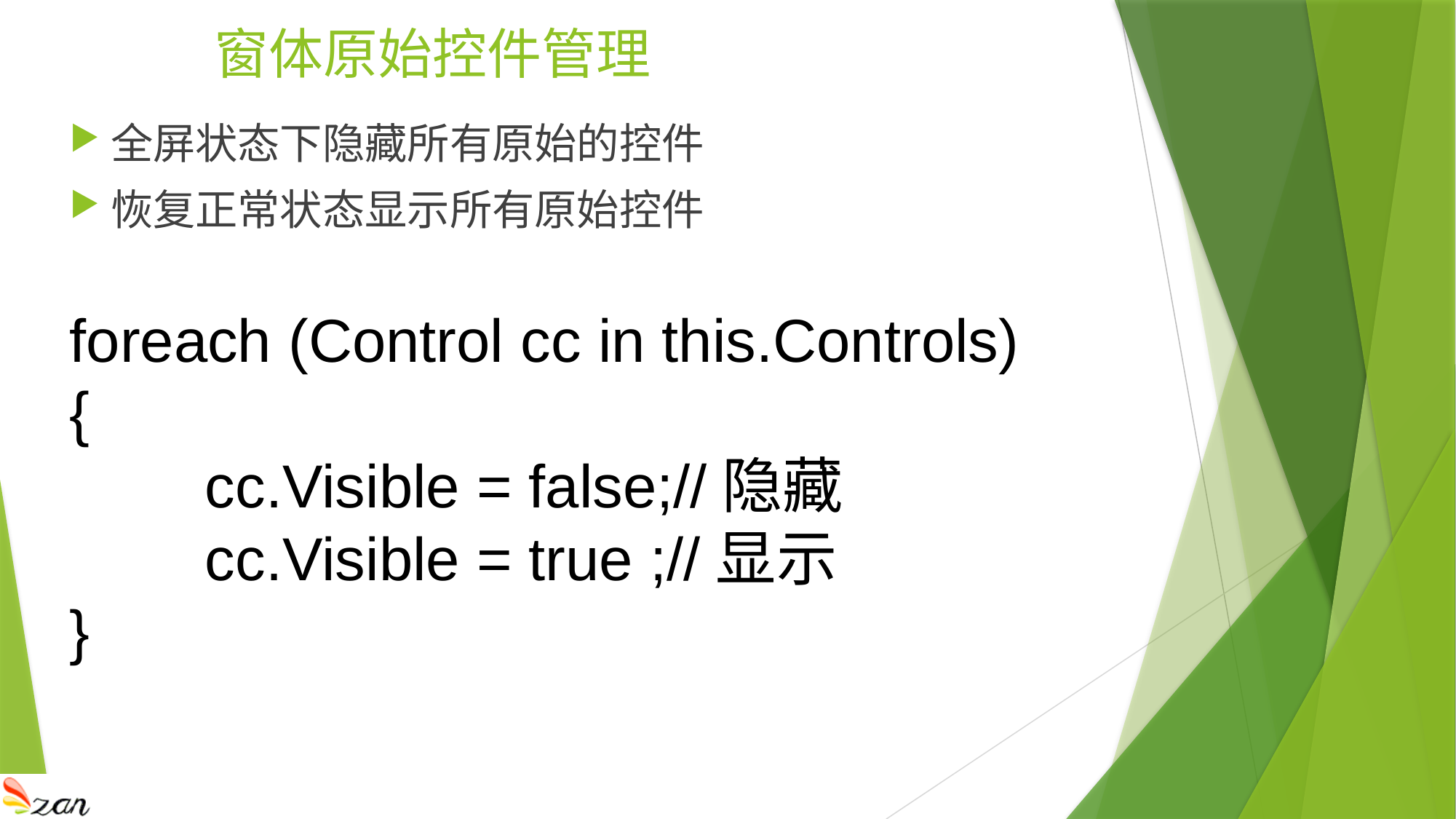

# 窗体原始控件管理
全屏状态下隐藏所有原始的控件
恢复正常状态显示所有原始控件
foreach (Control cc in this.Controls)
{
        cc.Visible = false;//隐藏
        cc.Visible = true ;//显示
}